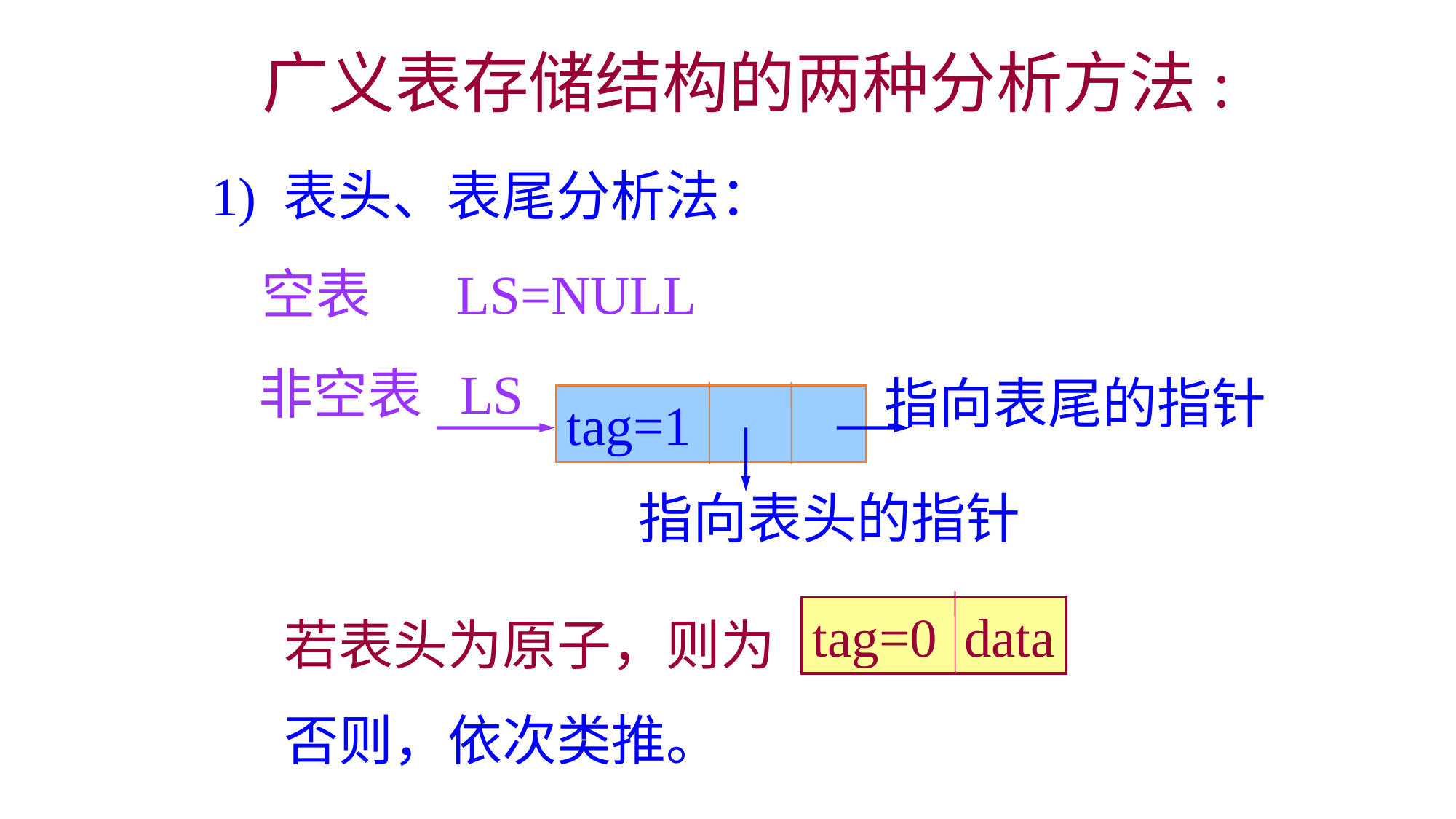

广义表存储结构的两种分析方法:
1) 表头、表尾分析法：
空表      LS=NULL
非空表  LS
指向表尾的指针

tag=1

指向表头的指针

tag=0  data
若表头为原子，则为
否则，依次类推。